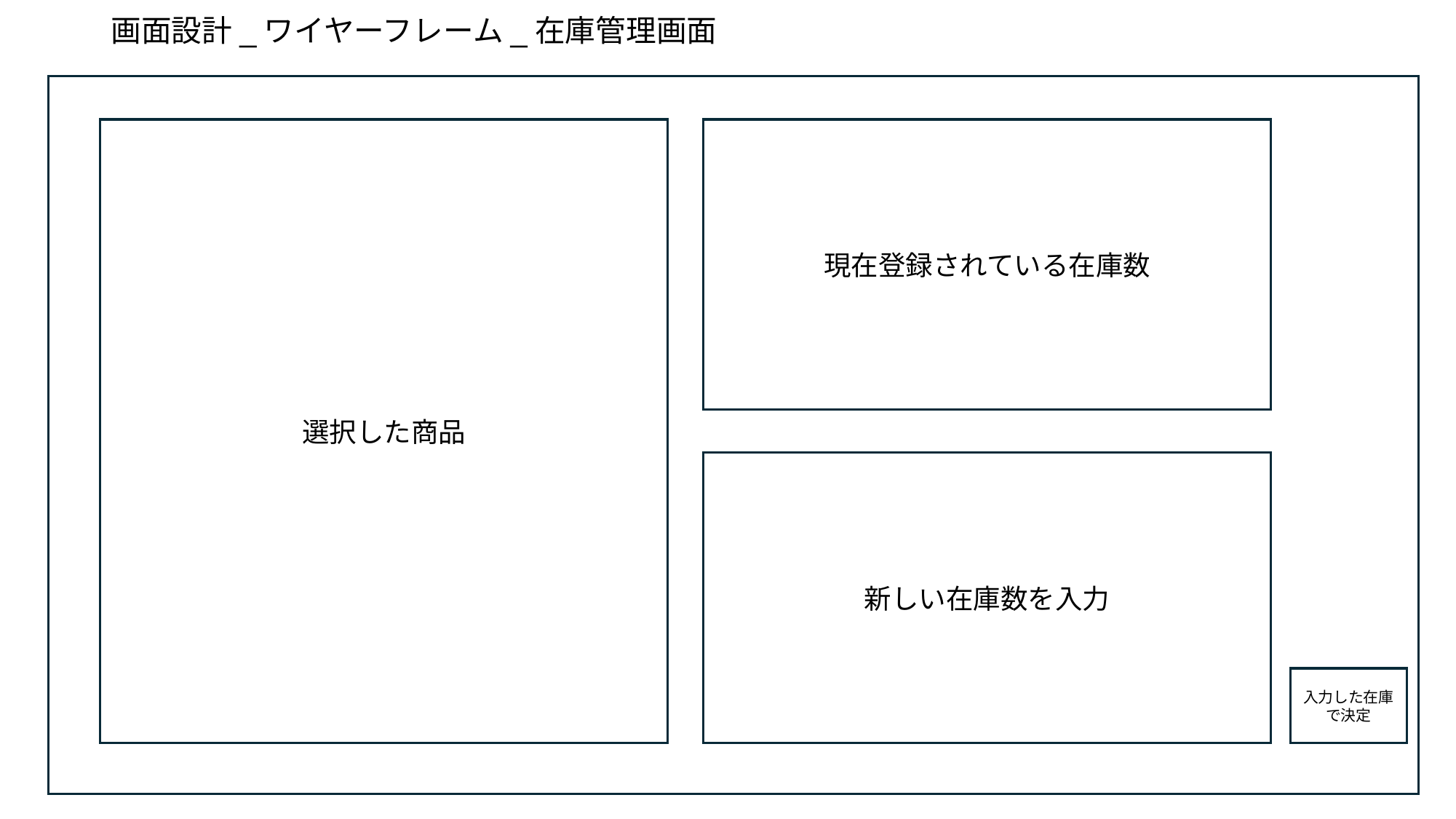

# 画面設計_ワイヤーフレーム_在庫管理画面

選択した商品
現在登録されている在庫数
新しい在庫数を入力
入力した在庫で決定